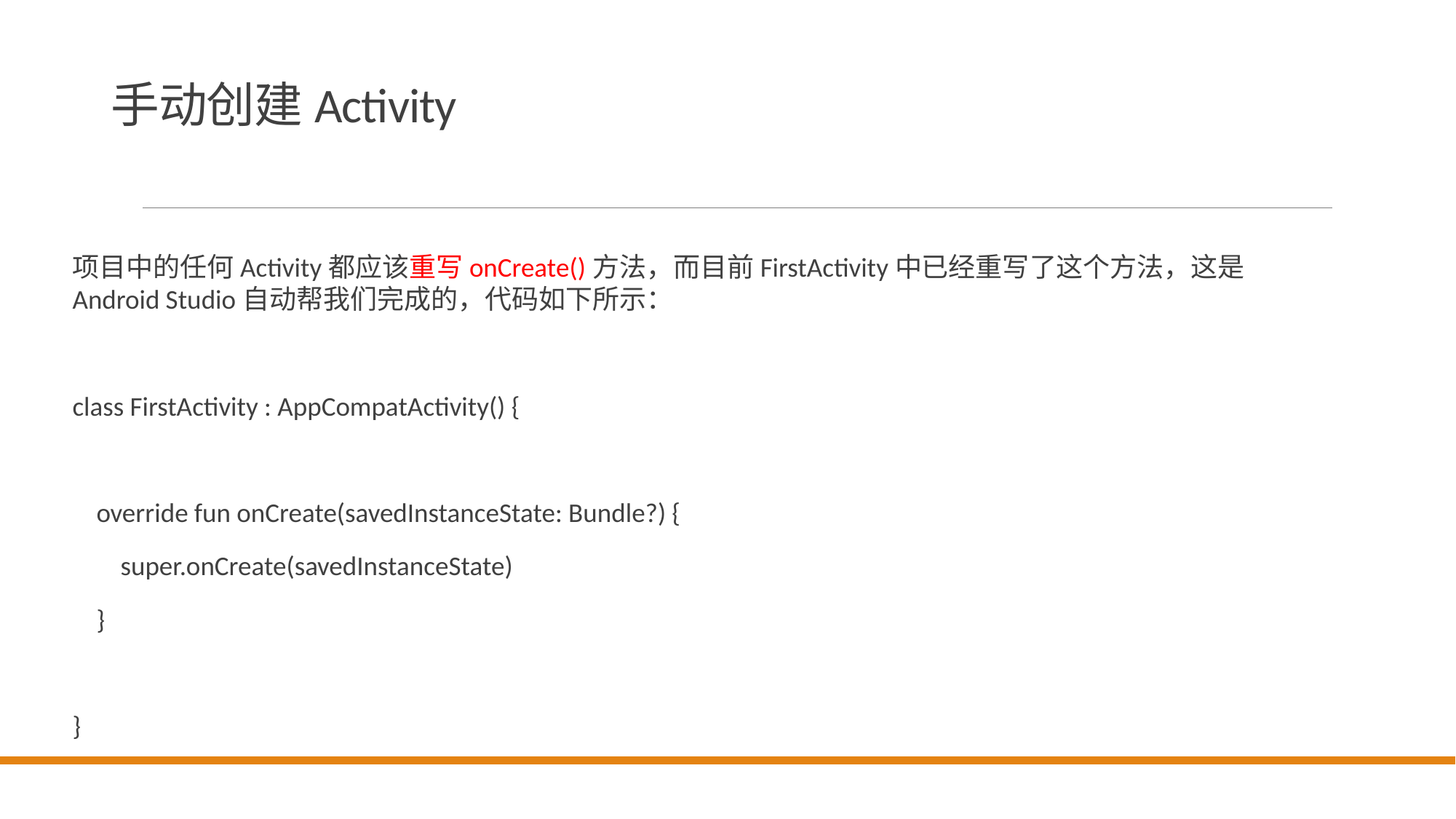

# 手动创建Activity
项目中的任何Activity都应该重写onCreate()方法，而目前FirstActivity中已经重写了这个方法，这是Android Studio自动帮我们完成的，代码如下所示：

class FirstActivity : AppCompatActivity() {

    override fun onCreate(savedInstanceState: Bundle?) {
        super.onCreate(savedInstanceState)
    }

}